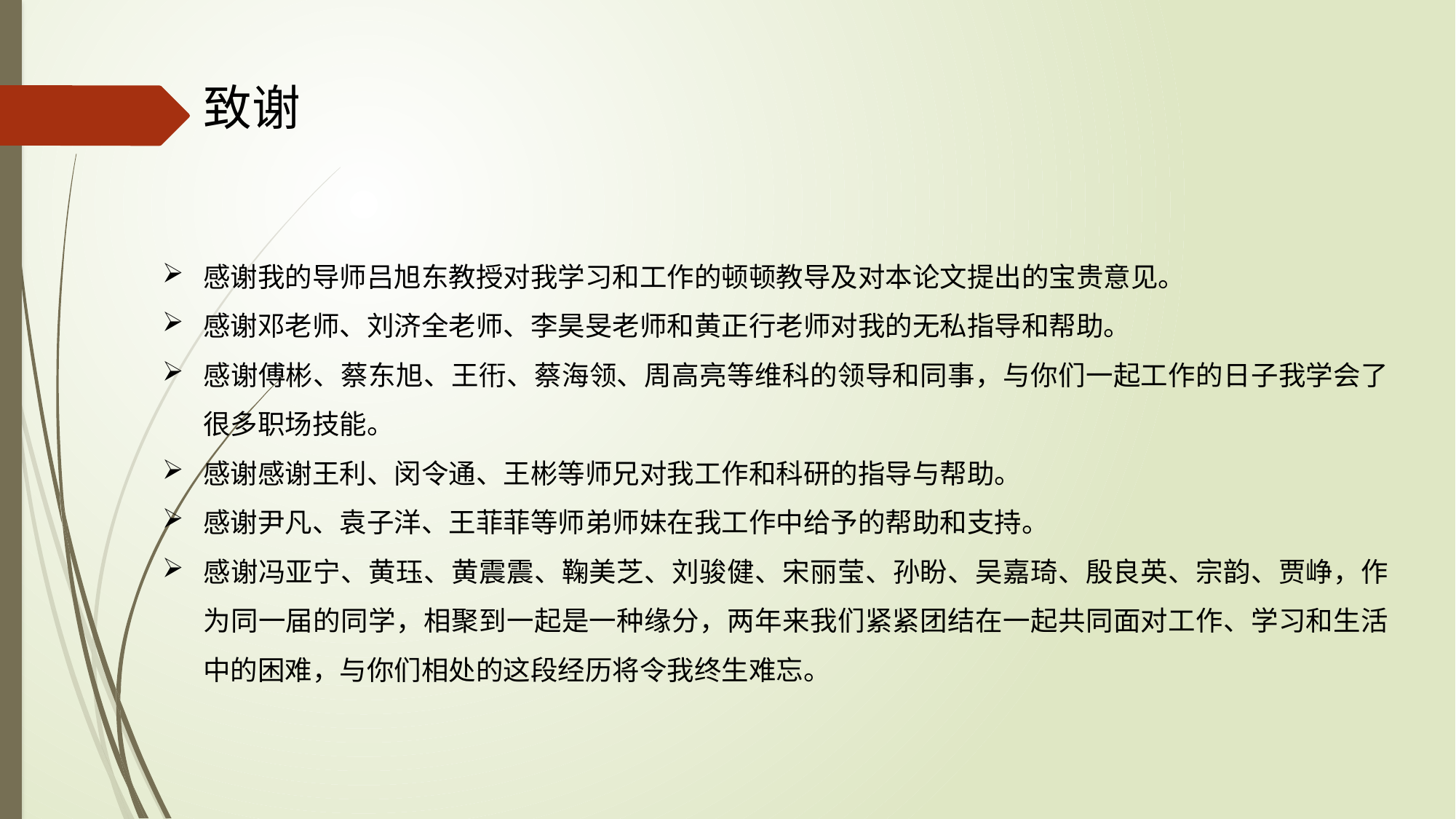

致谢
感谢我的导师吕旭东教授对我学习和工作的顿顿教导及对本论文提出的宝贵意见。
感谢邓老师、刘济全老师、李昊旻老师和黄正行老师对我的无私指导和帮助。
感谢傅彬、蔡东旭、王衎、蔡海领、周高亮等维科的领导和同事，与你们一起工作的日子我学会了很多职场技能。
感谢感谢王利、闵令通、王彬等师兄对我工作和科研的指导与帮助。
感谢尹凡、袁子洋、王菲菲等师弟师妹在我工作中给予的帮助和支持。
感谢冯亚宁、黄珏、黄震震、鞠美芝、刘骏健、宋丽莹、孙盼、吴嘉琦、殷良英、宗韵、贾峥，作为同一届的同学，相聚到一起是一种缘分，两年来我们紧紧团结在一起共同面对工作、学习和生活中的困难，与你们相处的这段经历将令我终生难忘。